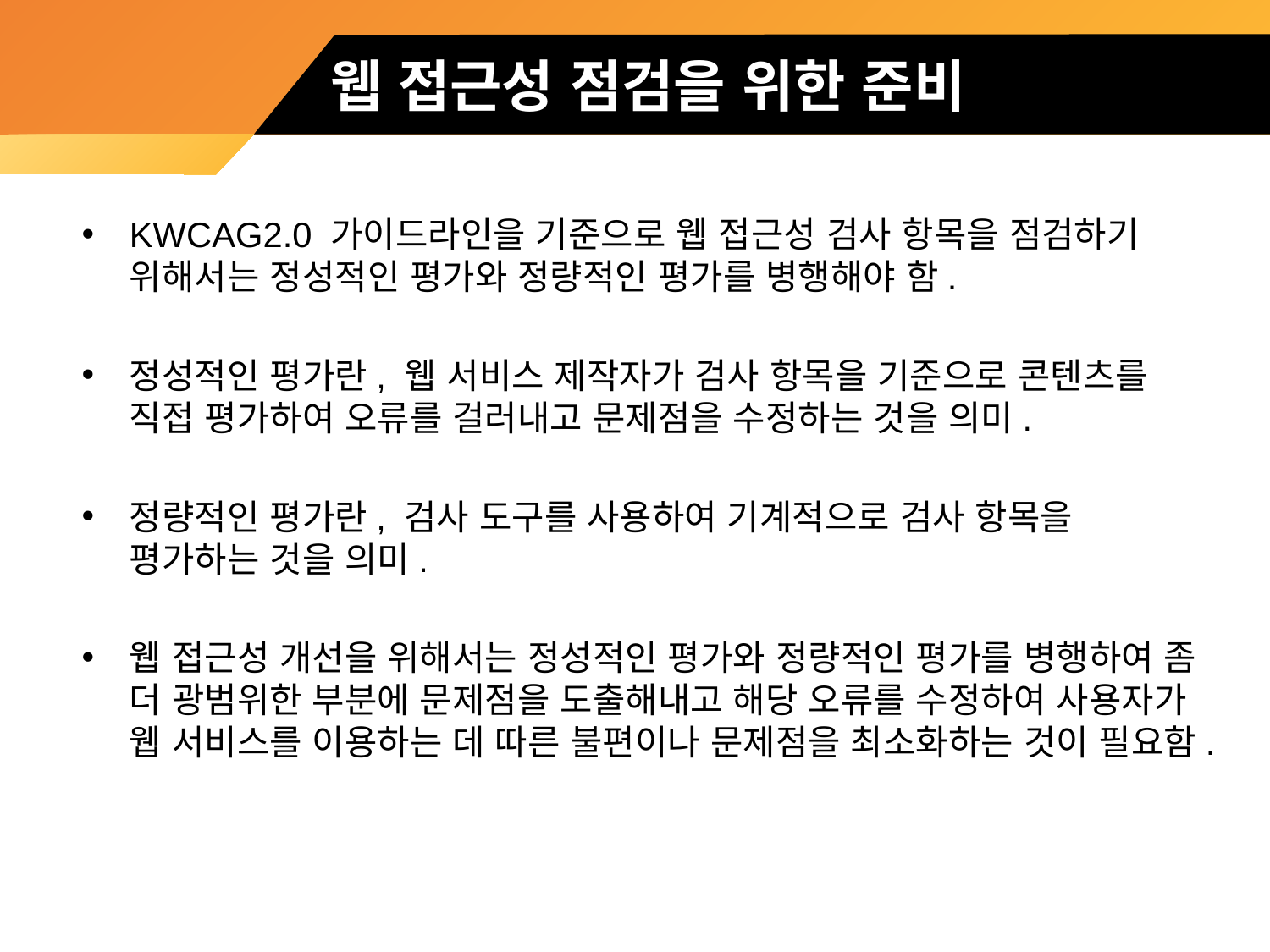

# 웹 접근성 점검을 위한 준비
KWCAG2.0 가이드라인을 기준으로 웹 접근성 검사 항목을 점검하기 위해서는 정성적인 평가와 정량적인 평가를 병행해야 함.

정성적인 평가란, 웹 서비스 제작자가 검사 항목을 기준으로 콘텐츠를 직접 평가하여 오류를 걸러내고 문제점을 수정하는 것을 의미.

정량적인 평가란, 검사 도구를 사용하여 기계적으로 검사 항목을 평가하는 것을 의미.

웹 접근성 개선을 위해서는 정성적인 평가와 정량적인 평가를 병행하여 좀 더 광범위한 부분에 문제점을 도출해내고 해당 오류를 수정하여 사용자가 웹 서비스를 이용하는 데 따른 불편이나 문제점을 최소화하는 것이 필요함.